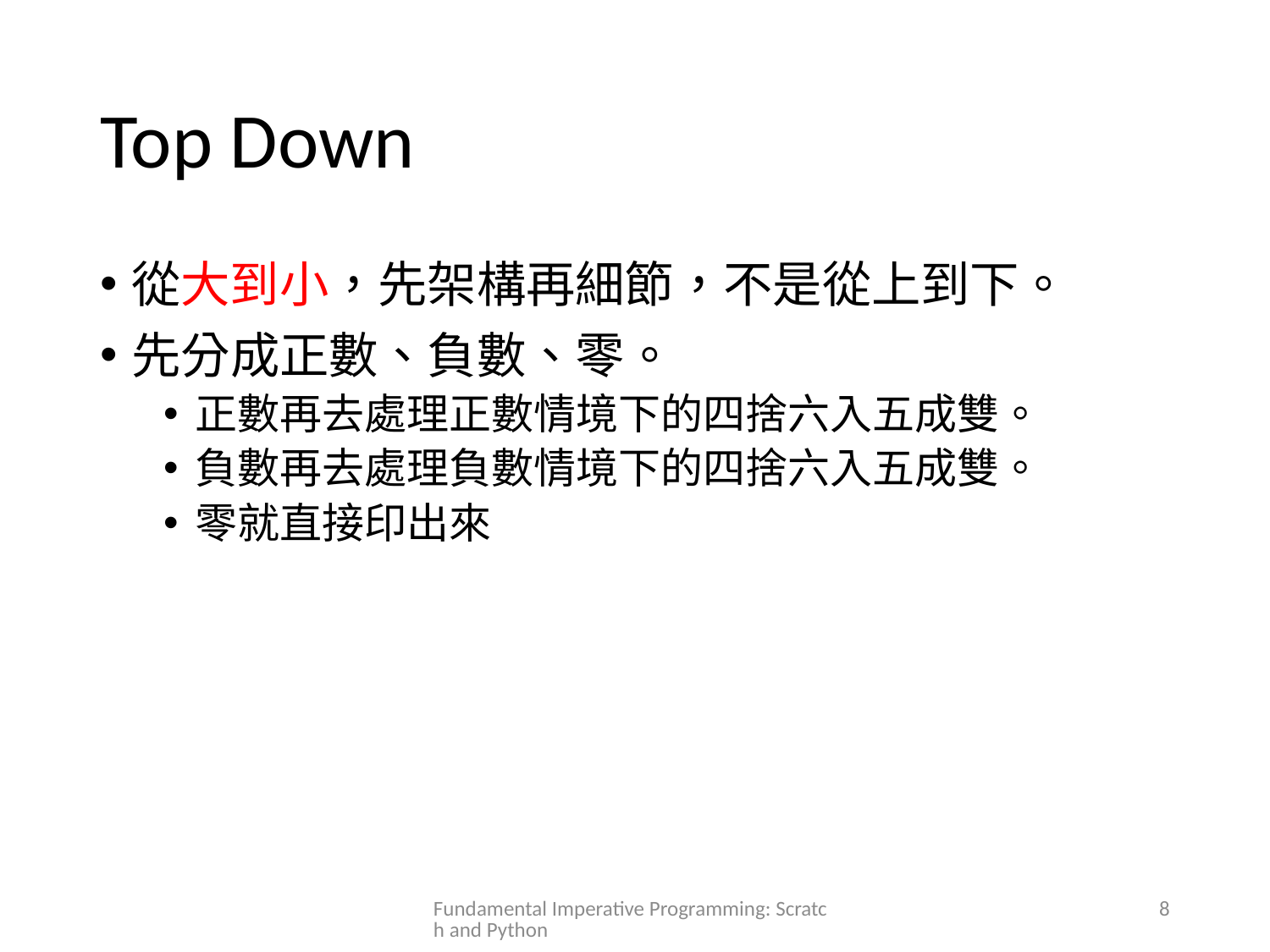

# Top Down
從大到小，先架構再細節，不是從上到下。
先分成正數、負數、零。
正數再去處理正數情境下的四捨六入五成雙。
負數再去處理負數情境下的四捨六入五成雙。
零就直接印出來

Fundamental Imperative Programming: Scratch and Python
8